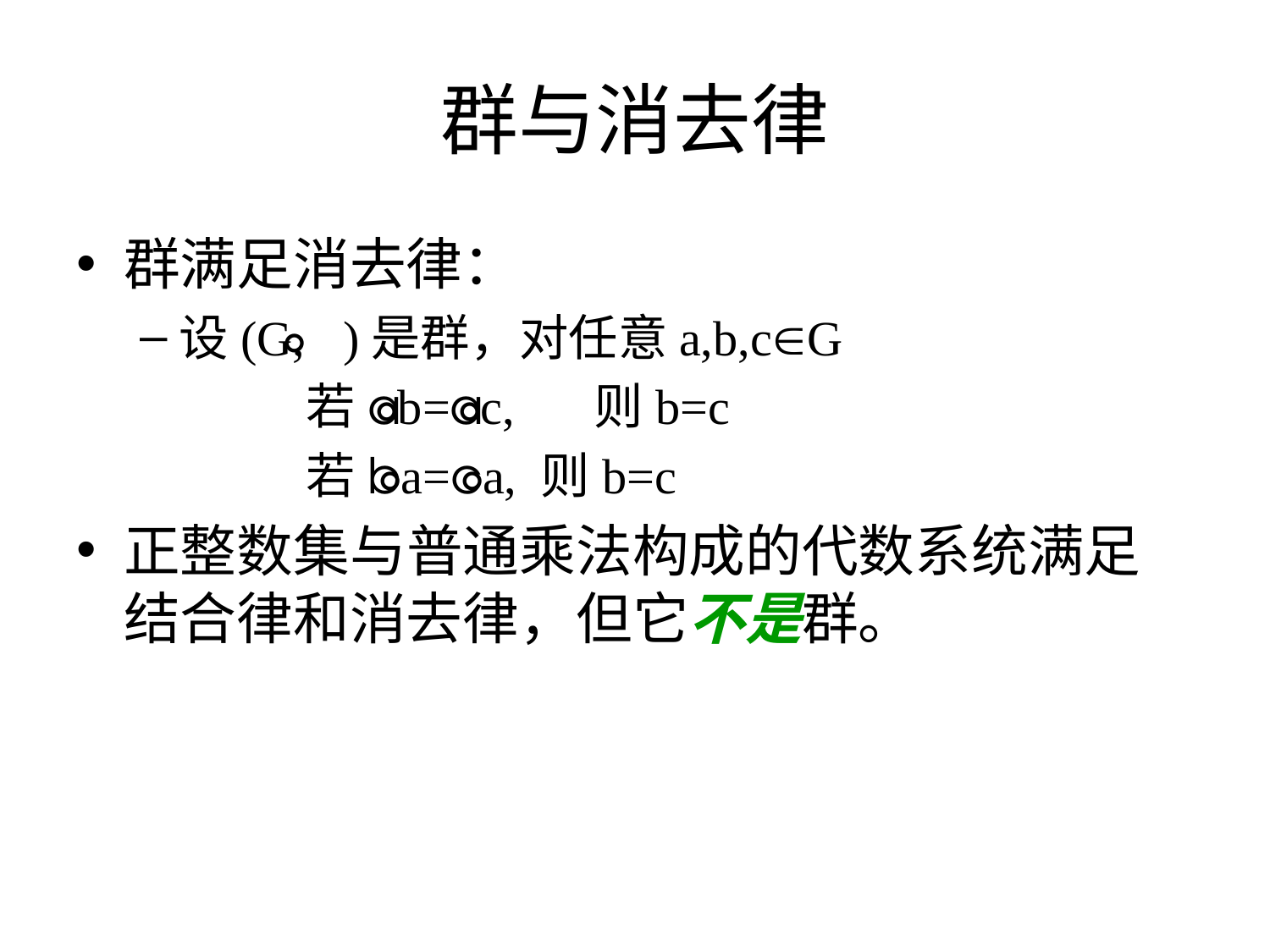

# 群与消去律
群满足消去律：
设(G,⃘)是群，对任意a,b,c∈G
		若a⃘b=a⃘c, 则b=c
		若b⃘a=c⃘a, 则b=c
正整数集与普通乘法构成的代数系统满足结合律和消去律，但它不是群。